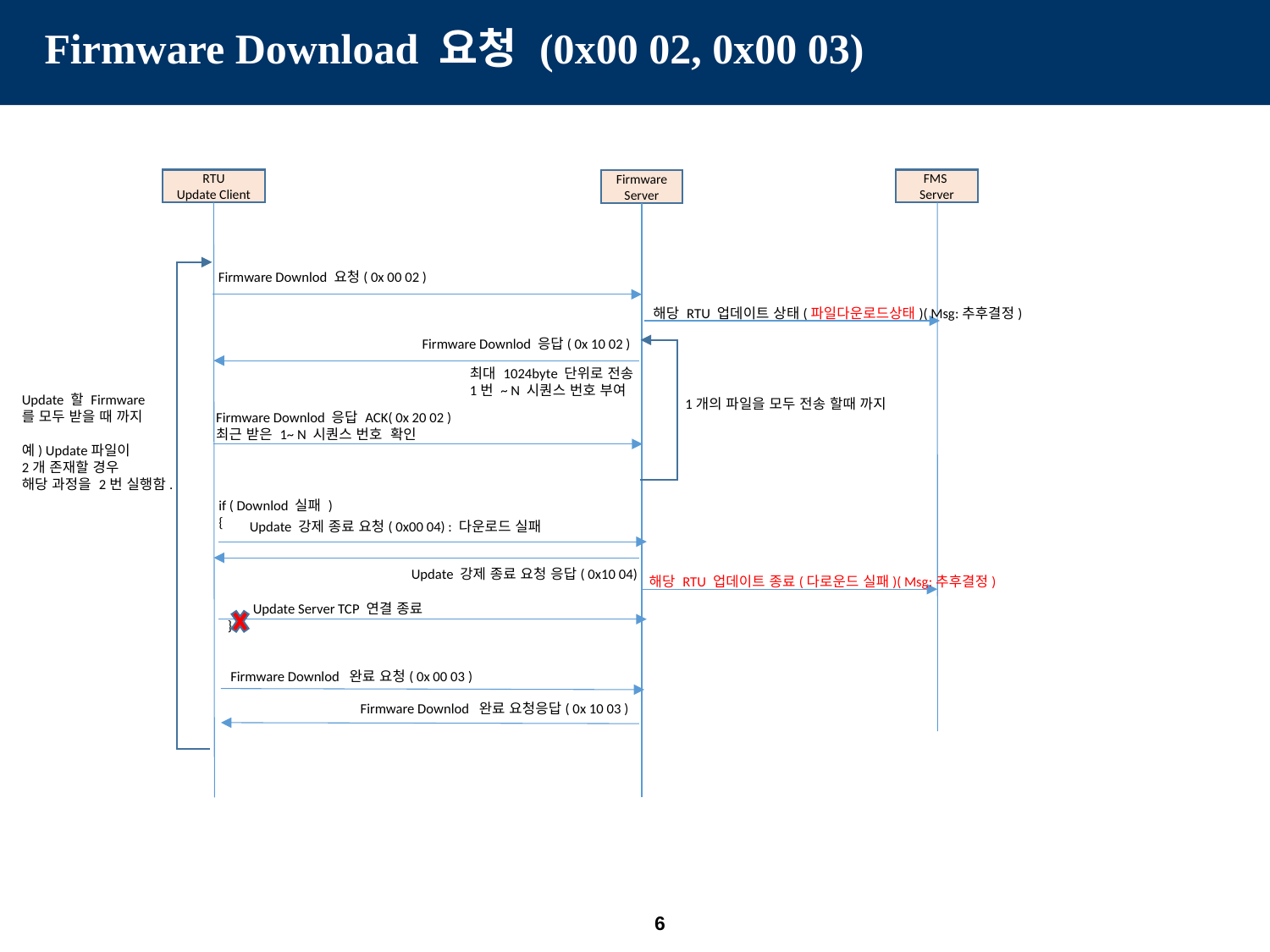

Firmware Download 요청 (0x00 02, 0x00 03)
FMS
Server
RTU
Update Client
Firmware Server

Firmware Downlod 요청( 0x 00 02 )
해당 RTU 업데이트 상태(파일다운로드상태)( Msg:추후결정)
Firmware Downlod 응답( 0x 10 02 )

최대 1024byte 단위로 전송
1번 ~ N 시퀀스 번호 부여
Update 할 Firmware
를 모두 받을 때 까지

예) Update파일이
2개 존재할 경우
해당 과정을 2번 실행함.
1개의 파일을 모두 전송 할때 까지
Firmware Downlod 응답 ACK( 0x 20 02 )
최근 받은 1~ N 시퀀스 번호  확인
if ( Downlod 실패 )
{
Update 강제 종료 요청( 0x00 04) : 다운로드 실패
Update 강제 종료 요청 응답( 0x10 04)
해당 RTU 업데이트 종료(다로운드 실패)( Msg:추후결정)
        Update Server TCP 연결 종료
}

Firmware Downlod  완료 요청( 0x 00 03 )
Firmware Downlod  완료 요청응답( 0x 10 03 )